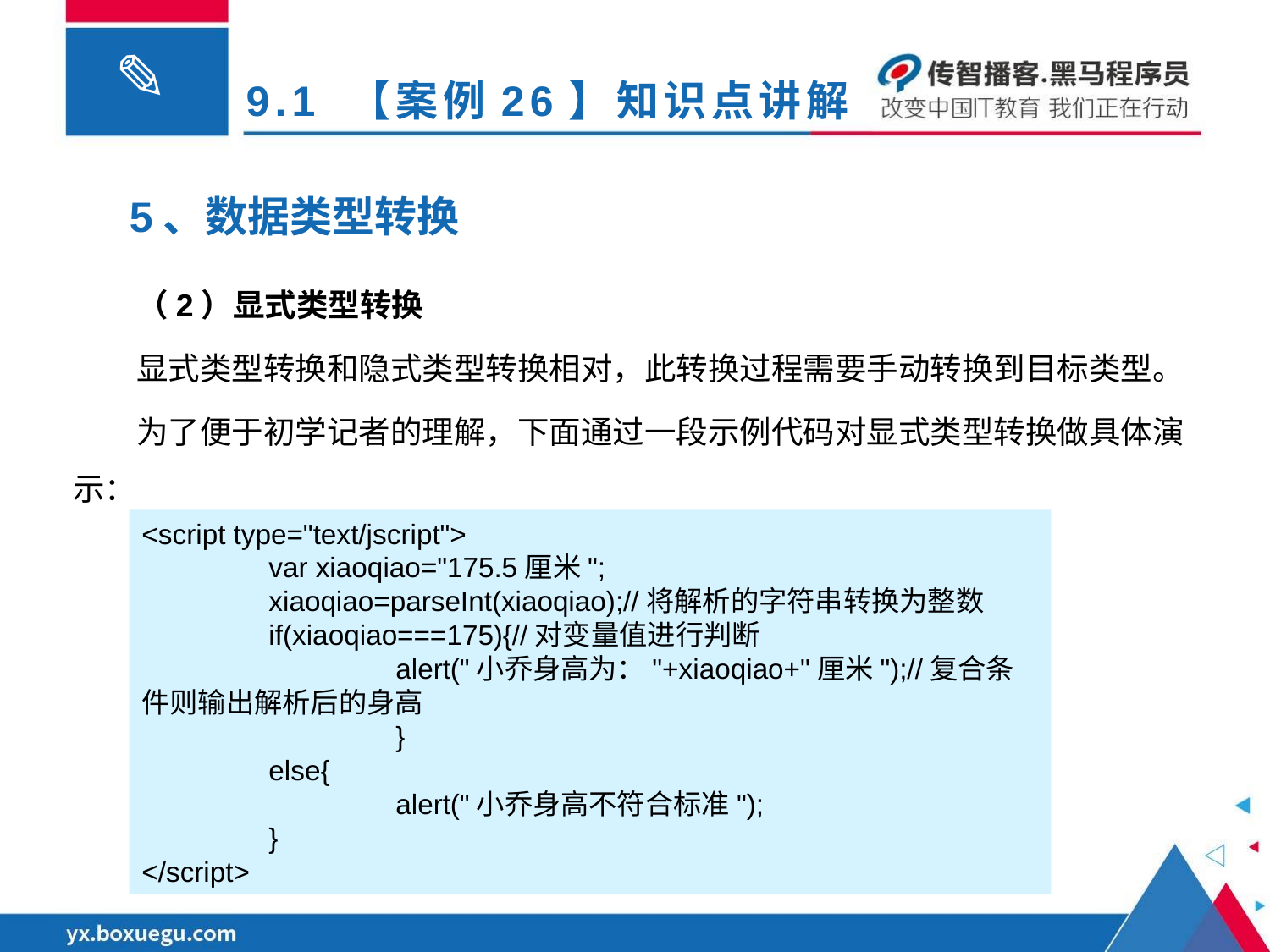

# 9.1 【案例26】知识点讲解
5、数据类型转换
（2）显式类型转换
显式类型转换和隐式类型转换相对，此转换过程需要手动转换到目标类型。
为了便于初学记者的理解，下面通过一段示例代码对显式类型转换做具体演示：
<script type="text/jscript">
	var xiaoqiao="175.5厘米";
	xiaoqiao=parseInt(xiaoqiao);//将解析的字符串转换为整数
	if(xiaoqiao===175){//对变量值进行判断
		alert("小乔身高为："+xiaoqiao+"厘米");//复合条件则输出解析后的身高
		}
	else{
		alert("小乔身高不符合标准");
	}
</script>